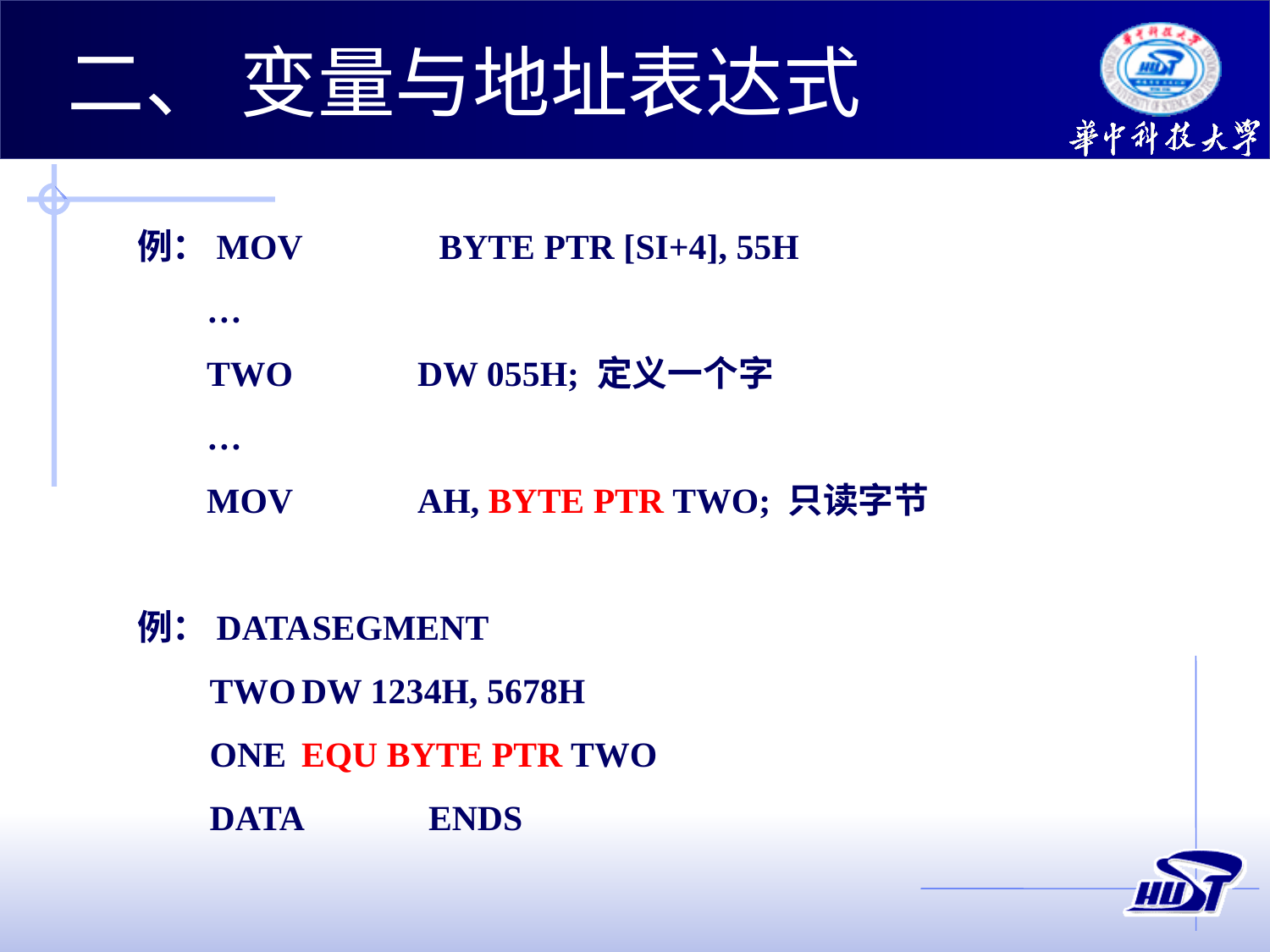

二、 变量与地址表达式
例：MOV   	BYTE PTR [SI+4], 55H
…
TWO	DW 055H; 定义一个字
…
MOV   	AH, BYTE PTR TWO; 只读字节

例：DATA	SEGMENT
TWO	DW 1234H, 5678H
ONE	EQU BYTE PTR TWO
DATA	ENDS